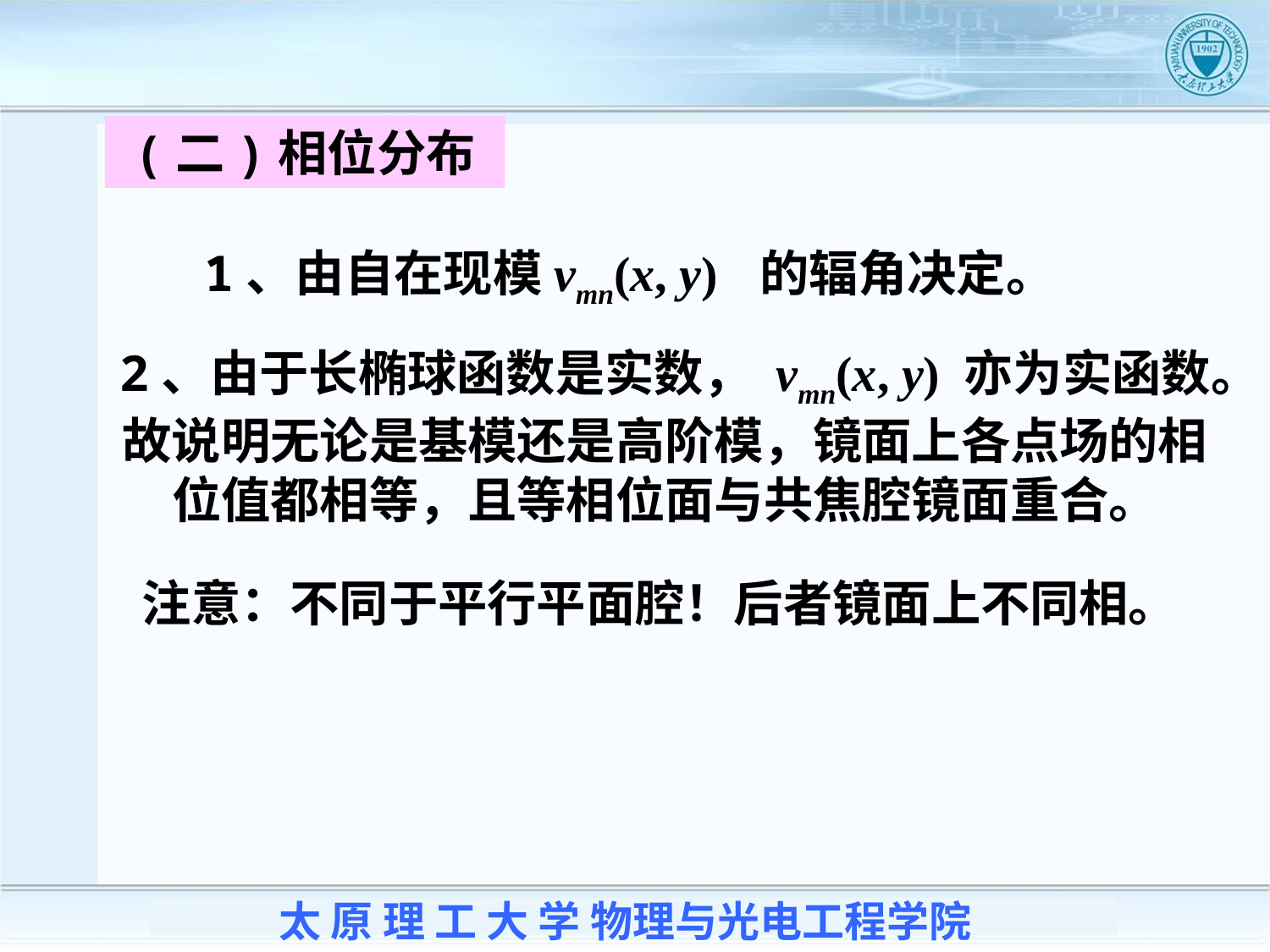

(二)相位分布
1、由自在现模vmn(x, y) 的辐角决定。
2、由于长椭球函数是实数， vmn(x, y) 亦为实函数。故说明无论是基模还是高阶模，镜面上各点场的相位值都相等，且等相位面与共焦腔镜面重合。
注意：不同于平行平面腔！后者镜面上不同相。